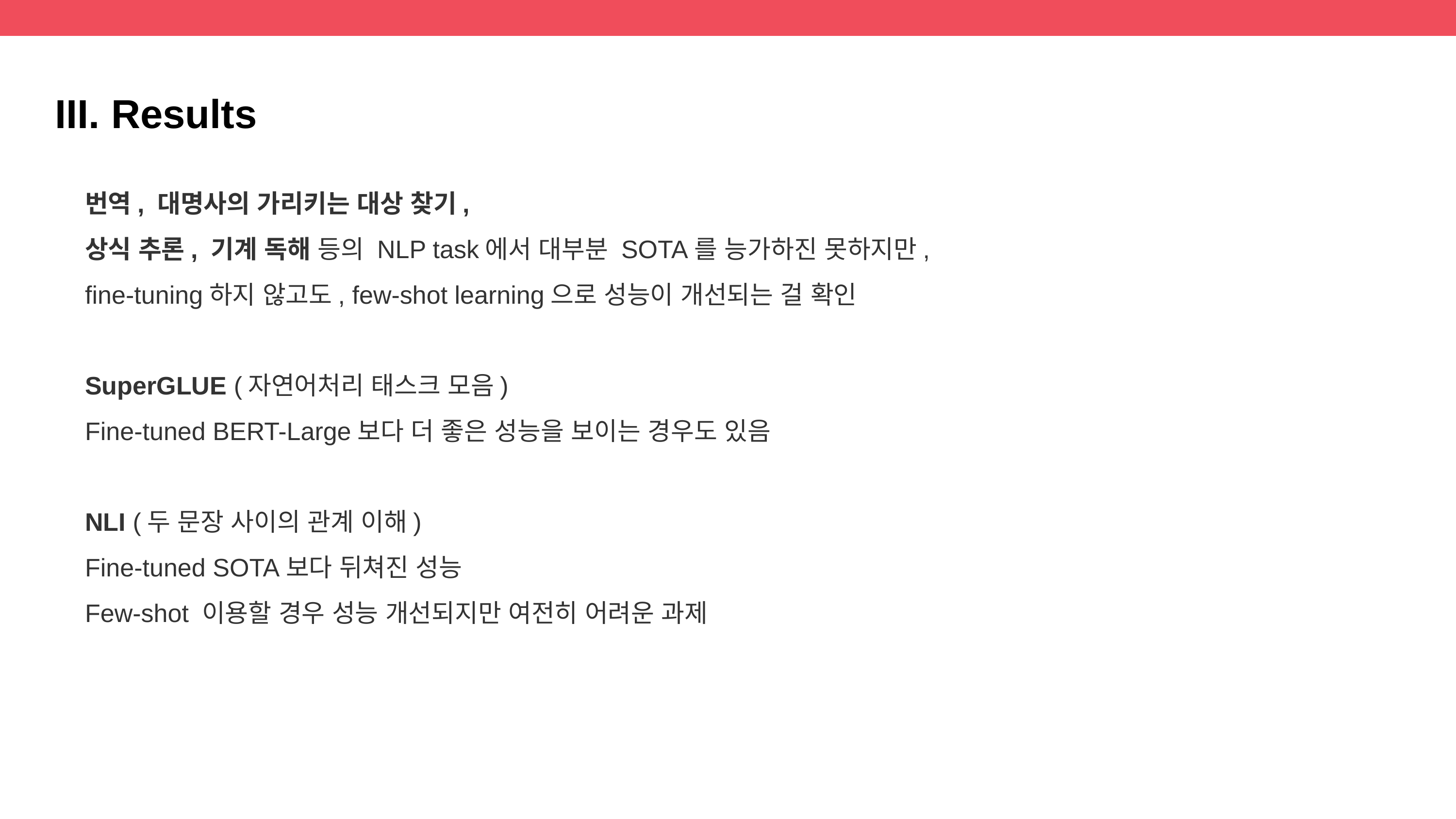

III. Results
번역, 대명사의 가리키는 대상 찾기,
상식 추론, 기계 독해 등의 NLP task에서 대부분 SOTA를 능가하진 못하지만,
fine-tuning하지 않고도, few-shot learning으로 성능이 개선되는 걸 확인

SuperGLUE (자연어처리 태스크 모음)
Fine-tuned BERT-Large보다 더 좋은 성능을 보이는 경우도 있음

NLI (두 문장 사이의 관계 이해)
Fine-tuned SOTA보다 뒤쳐진 성능
Few-shot 이용할 경우 성능 개선되지만 여전히 어려운 과제